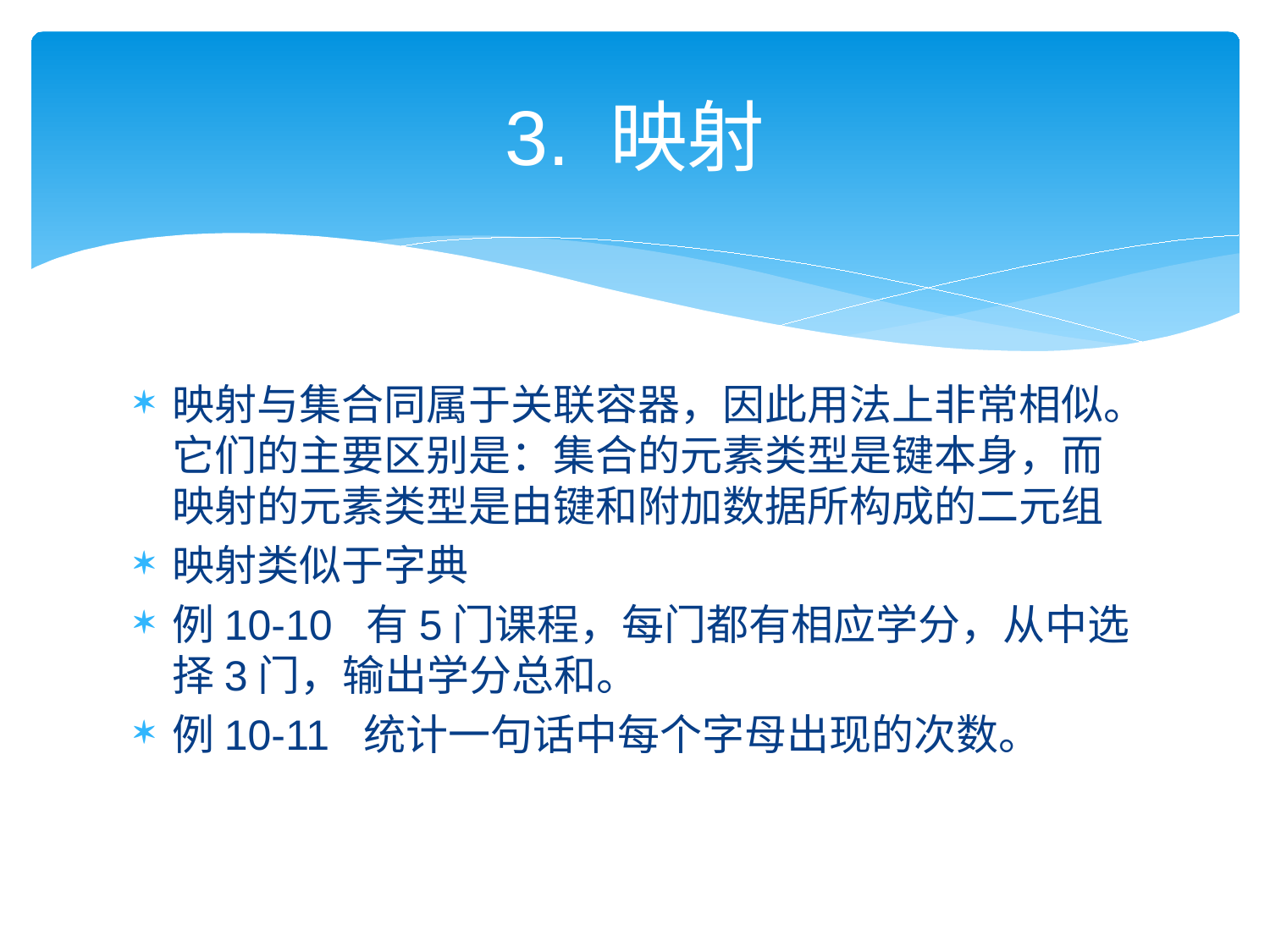

# 3. 映射
映射与集合同属于关联容器，因此用法上非常相似。它们的主要区别是：集合的元素类型是键本身，而映射的元素类型是由键和附加数据所构成的二元组
映射类似于字典
例10-10  有5门课程，每门都有相应学分，从中选择3门，输出学分总和。
例10-11  统计一句话中每个字母出现的次数。